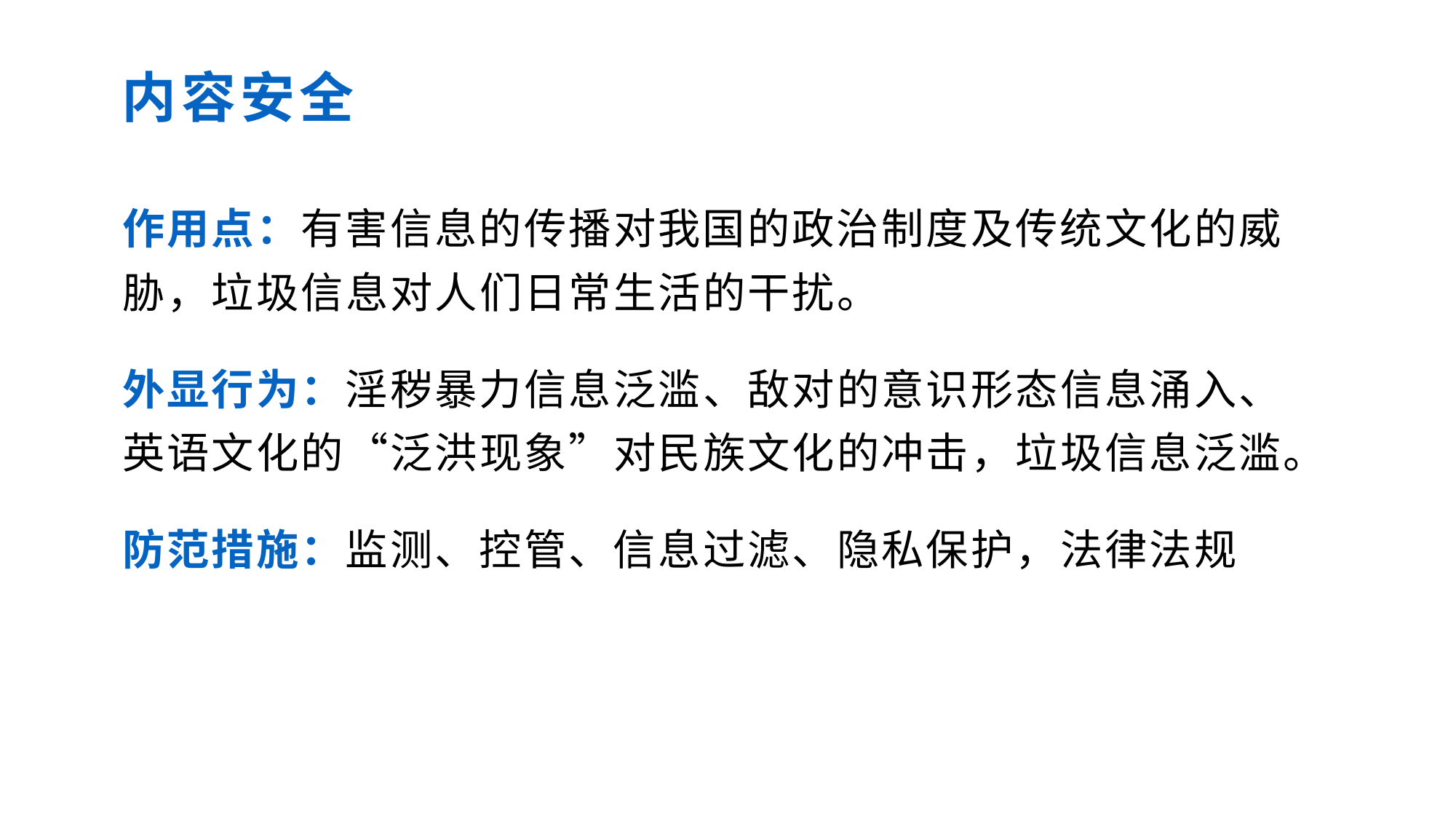

内容安全
作用点：有害信息的传播对我国的政治制度及传统文化的威胁，垃圾信息对人们日常生活的干扰。
外显行为：淫秽暴力信息泛滥、敌对的意识形态信息涌入、英语文化的“泛洪现象”对民族文化的冲击，垃圾信息泛滥。
防范措施：监测、控管、信息过滤、隐私保护，法律法规